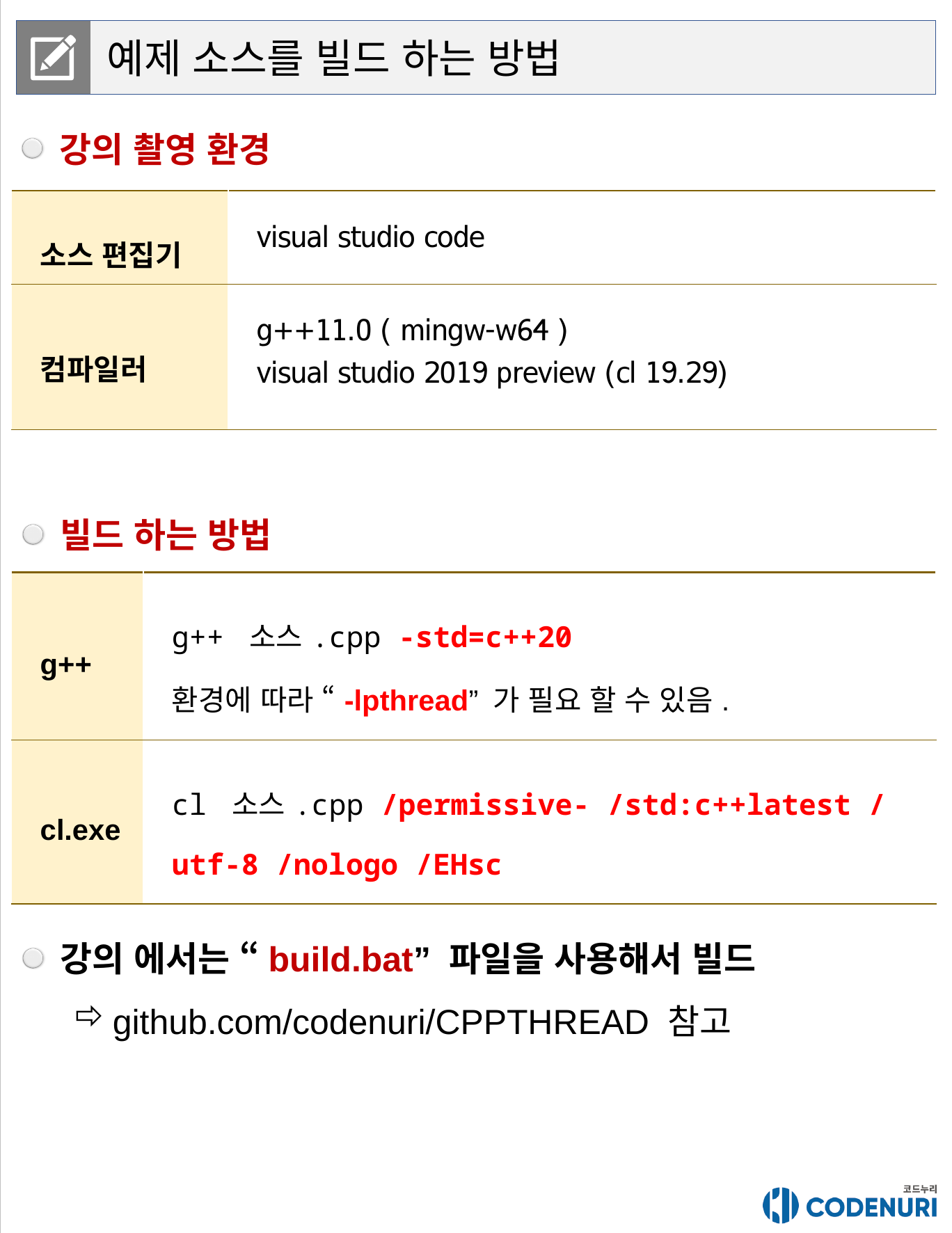

예제 소스를 빌드 하는 방법

강의 촬영 환경
| 소스 편집기 | visual studio code |
| --- | --- |
| 컴파일러 | g++11.0 ( mingw-w64 ) visual studio 2019 preview (cl 19.29) |
빌드 하는 방법
| g++ | g++ 소스.cpp -std=c++20 환경에 따라 “-lpthread” 가 필요 할 수 있음. |
| --- | --- |
| cl.exe | cl 소스.cpp /permissive- /std:c++latest /utf-8 /nologo /EHsc |
강의 에서는 “build.bat” 파일을 사용해서 빌드
github.com/codenuri/CPPTHREAD 참고